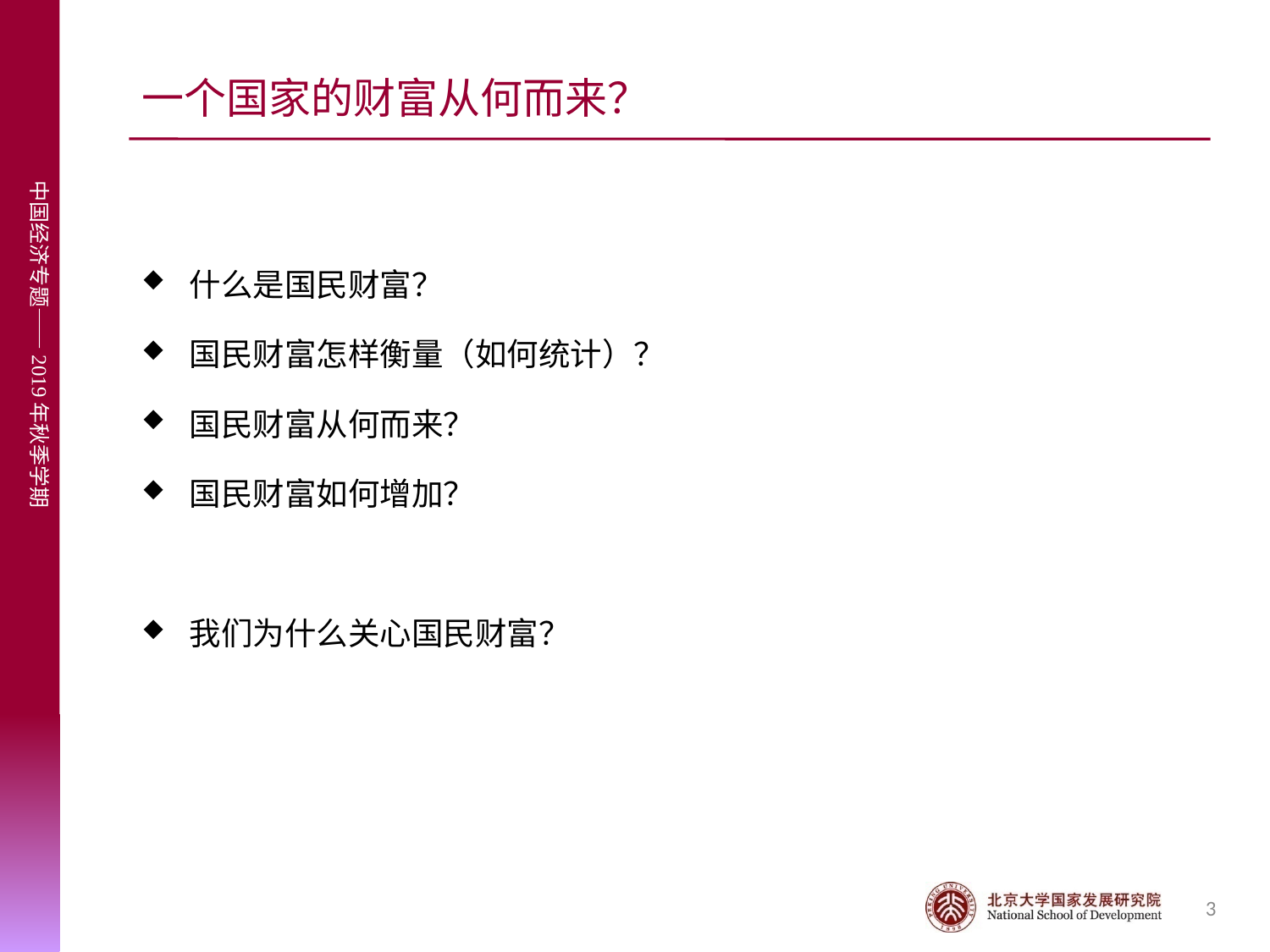

# 一个国家的财富从何而来？

什么是国民财富？
国民财富怎样衡量（如何统计）？
国民财富从何而来？
国民财富如何增加？

我们为什么关心国民财富？
3